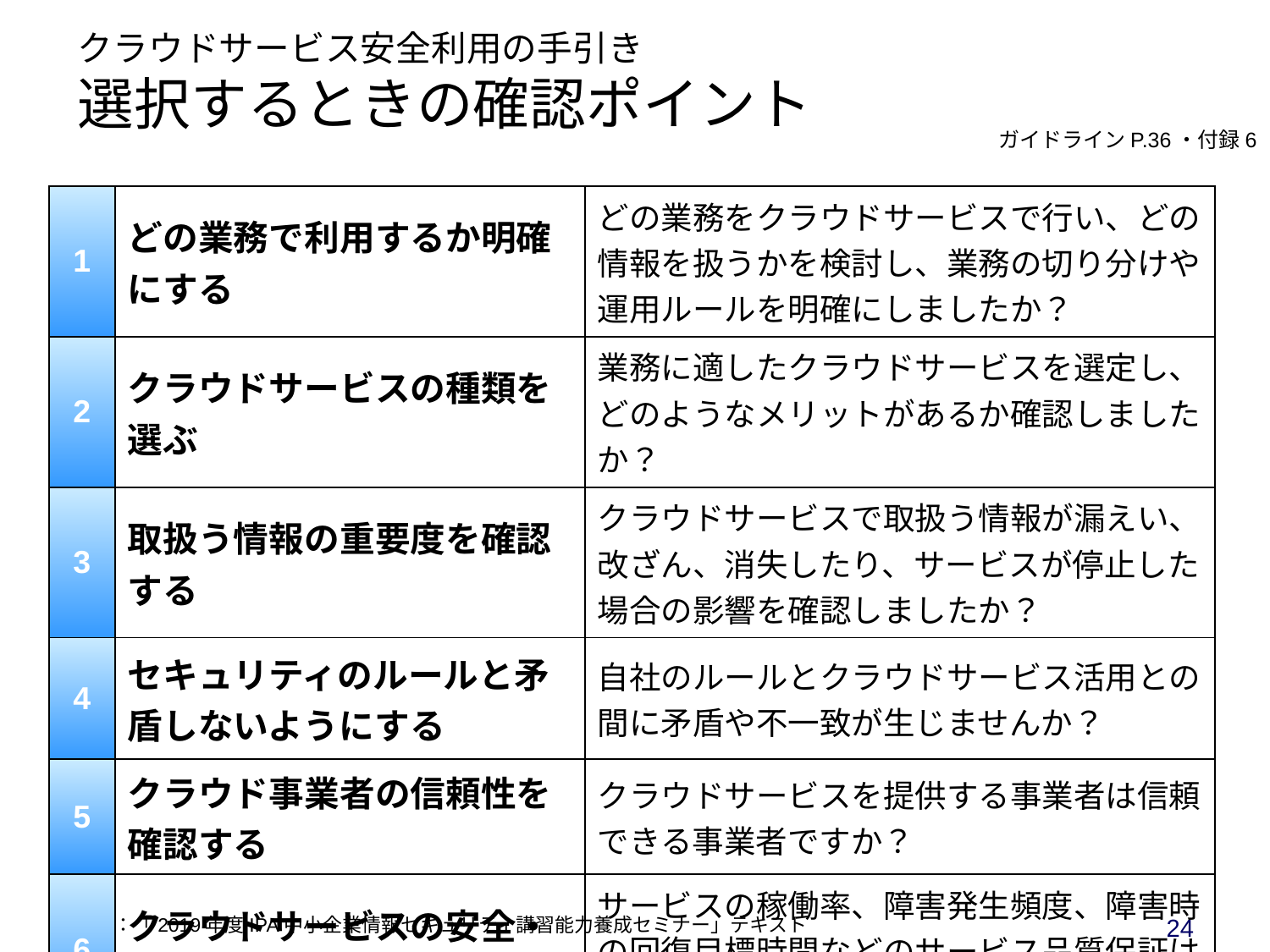

# クラウドサービス安全利用の手引き 選択するときの確認ポイント
ガイドラインP.36・付録6
| 1 | どの業務で利用するか明確にする | どの業務をクラウドサービスで行い、どの情報を扱うかを検討し、業務の切り分けや運用ルールを明確にしましたか？ |
| --- | --- | --- |
| 2 | クラウドサービスの種類を選ぶ | 業務に適したクラウドサービスを選定し、どのようなメリットがあるか確認しましたか？ |
| 3 | 取扱う情報の重要度を確認する | クラウドサービスで取扱う情報が漏えい、改ざん、消失したり、サービスが停止した場合の影響を確認しましたか？ |
| 4 | セキュリティのルールと矛盾しないようにする | 自社のルールとクラウドサービス活用との間に矛盾や不一致が生じませんか？ |
| 5 | クラウド事業者の信頼性を確認する | クラウドサービスを提供する事業者は信頼できる事業者ですか？ |
| 6 | クラウドサービスの安全・信頼性を確認する | サービスの稼働率、障害発生頻度、障害時の回復目標時間などのサービス品質保証は示されていますか？ |
24